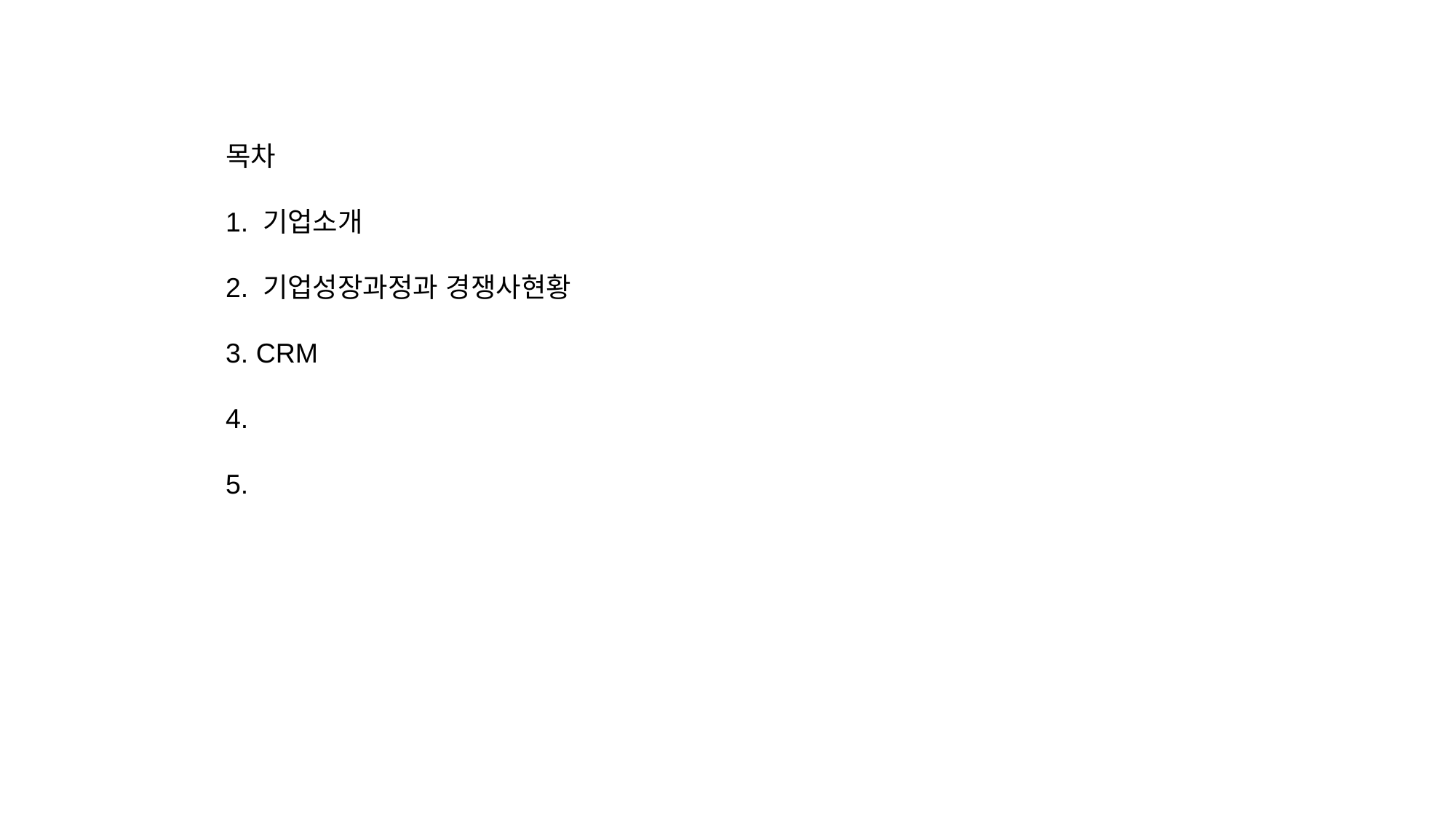

목차

1. 기업소개

2. 기업성장과정과 경쟁사현황

3. CRM

4.

5.